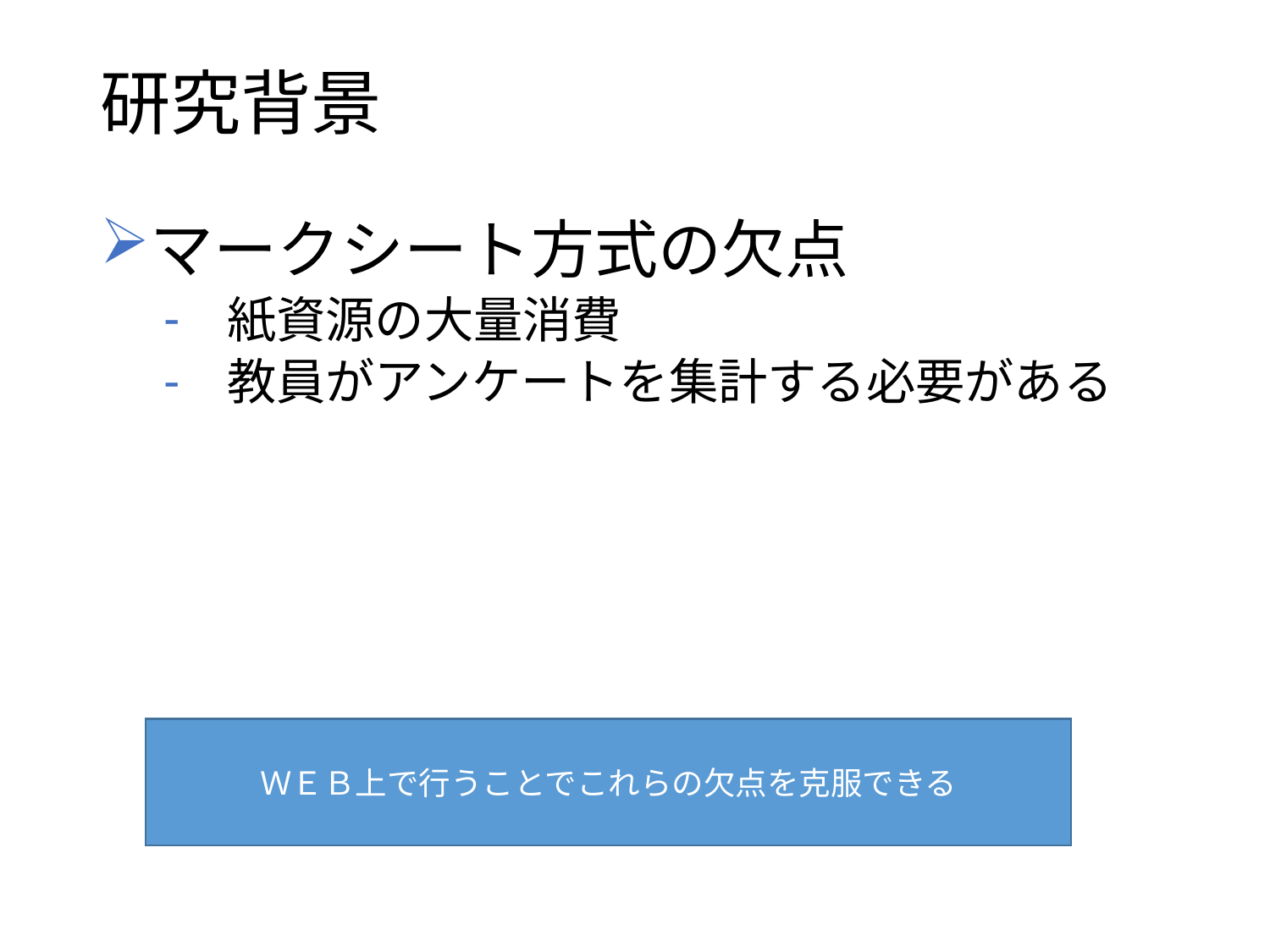

# 研究背景
マークシート方式の欠点
紙資源の大量消費
教員がアンケートを集計する必要がある

ＷＥＢ上で行うことでこれらの欠点を克服できる